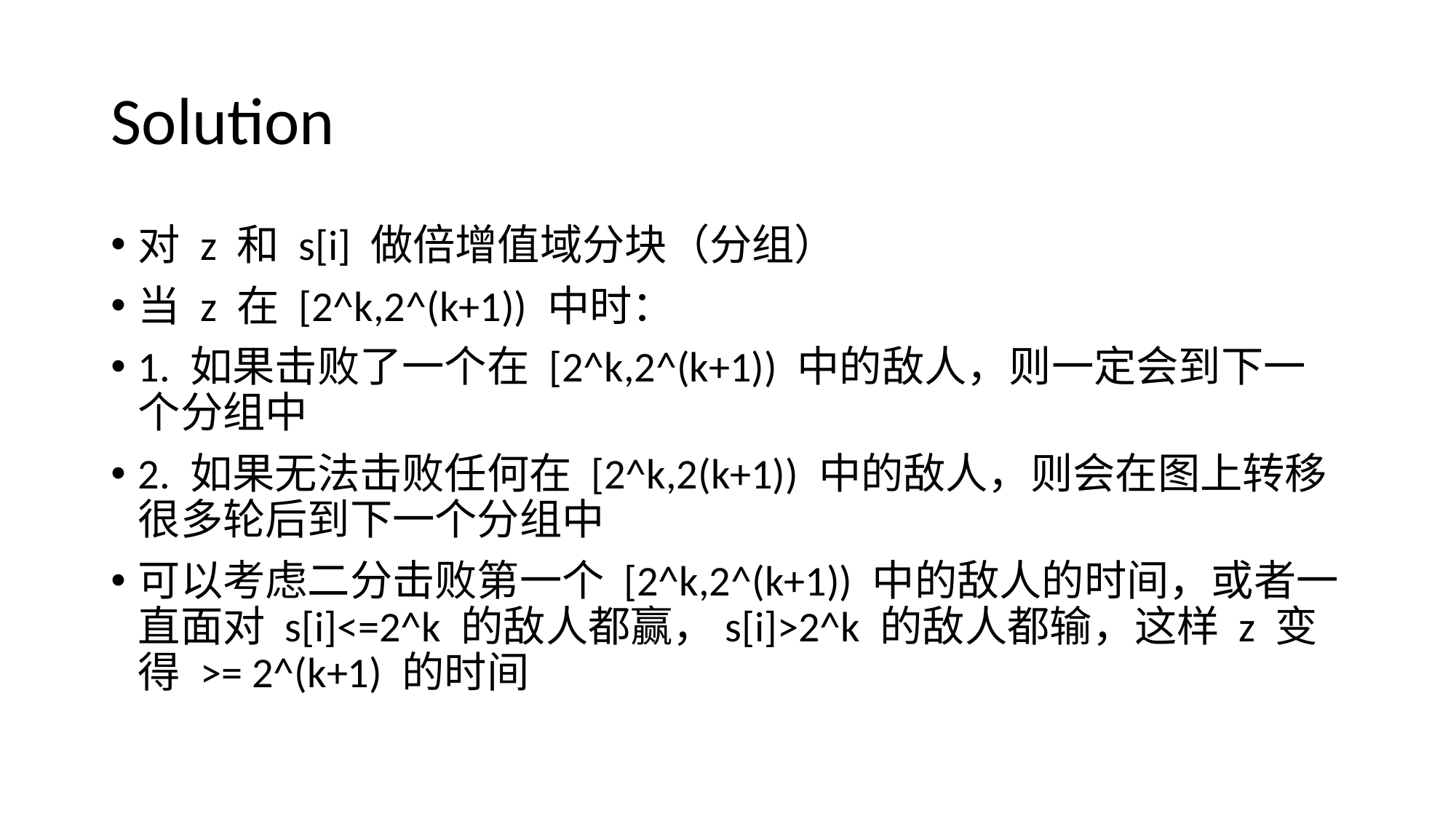

# Solution
对 z 和 s[i] 做倍增值域分块（分组）
当 z 在 [2^k,2^(k+1)) 中时：
1. 如果击败了一个在 [2^k,2^(k+1)) 中的敌人，则一定会到下一个分组中
2. 如果无法击败任何在 [2^k,2(k+1)) 中的敌人，则会在图上转移很多轮后到下一个分组中
可以考虑二分击败第一个 [2^k,2^(k+1)) 中的敌人的时间，或者一直面对 s[i]<=2^k 的敌人都赢，s[i]>2^k 的敌人都输，这样 z 变得 >= 2^(k+1) 的时间